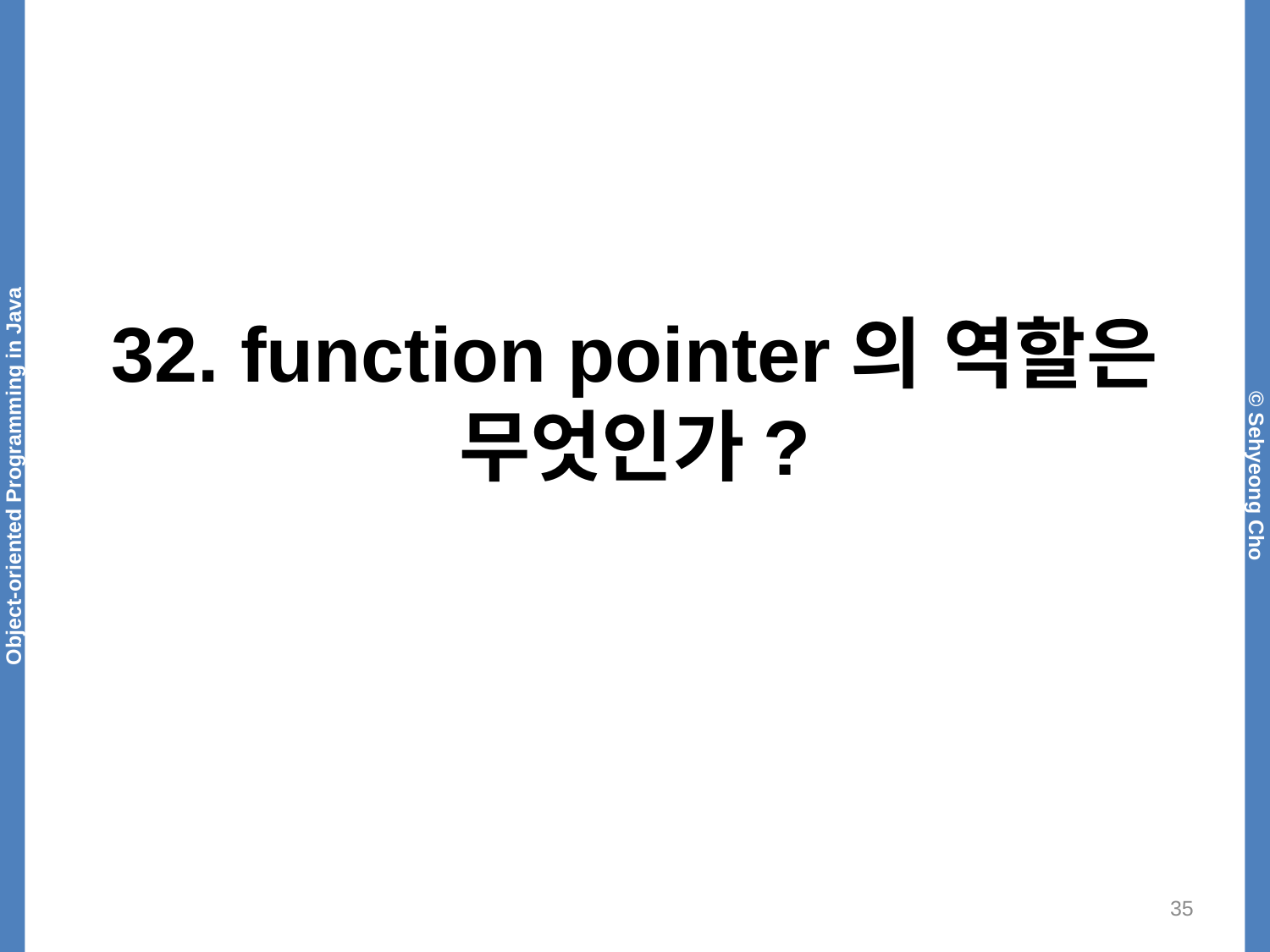

# 32. function pointer의 역할은 무엇인가?

35